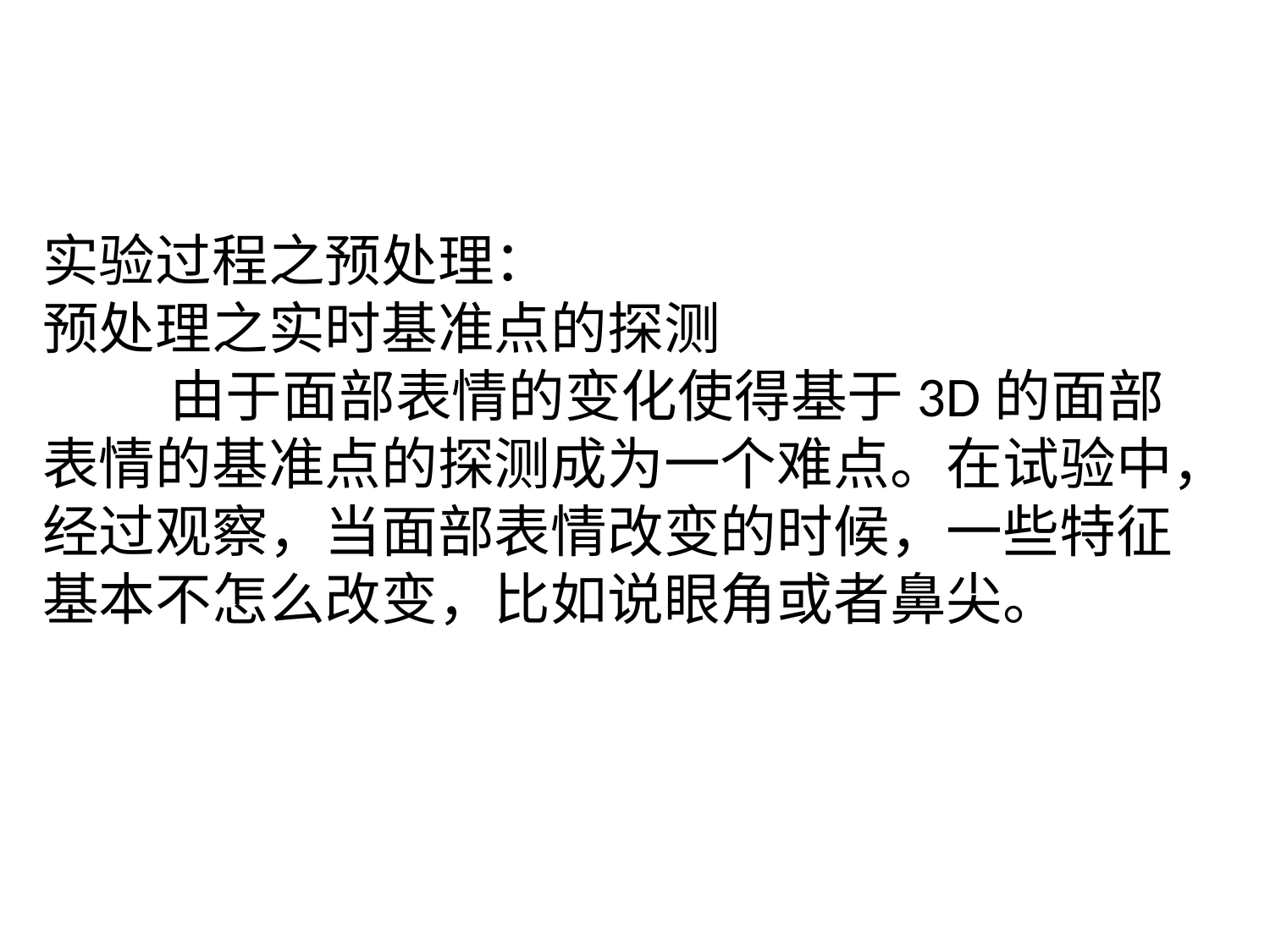

# 实验过程之预处理： 预处理之实时基准点的探测 由于面部表情的变化使得基于3D的面部表情的基准点的探测成为一个难点。在试验中，经过观察，当面部表情改变的时候，一些特征基本不怎么改变，比如说眼角或者鼻尖。